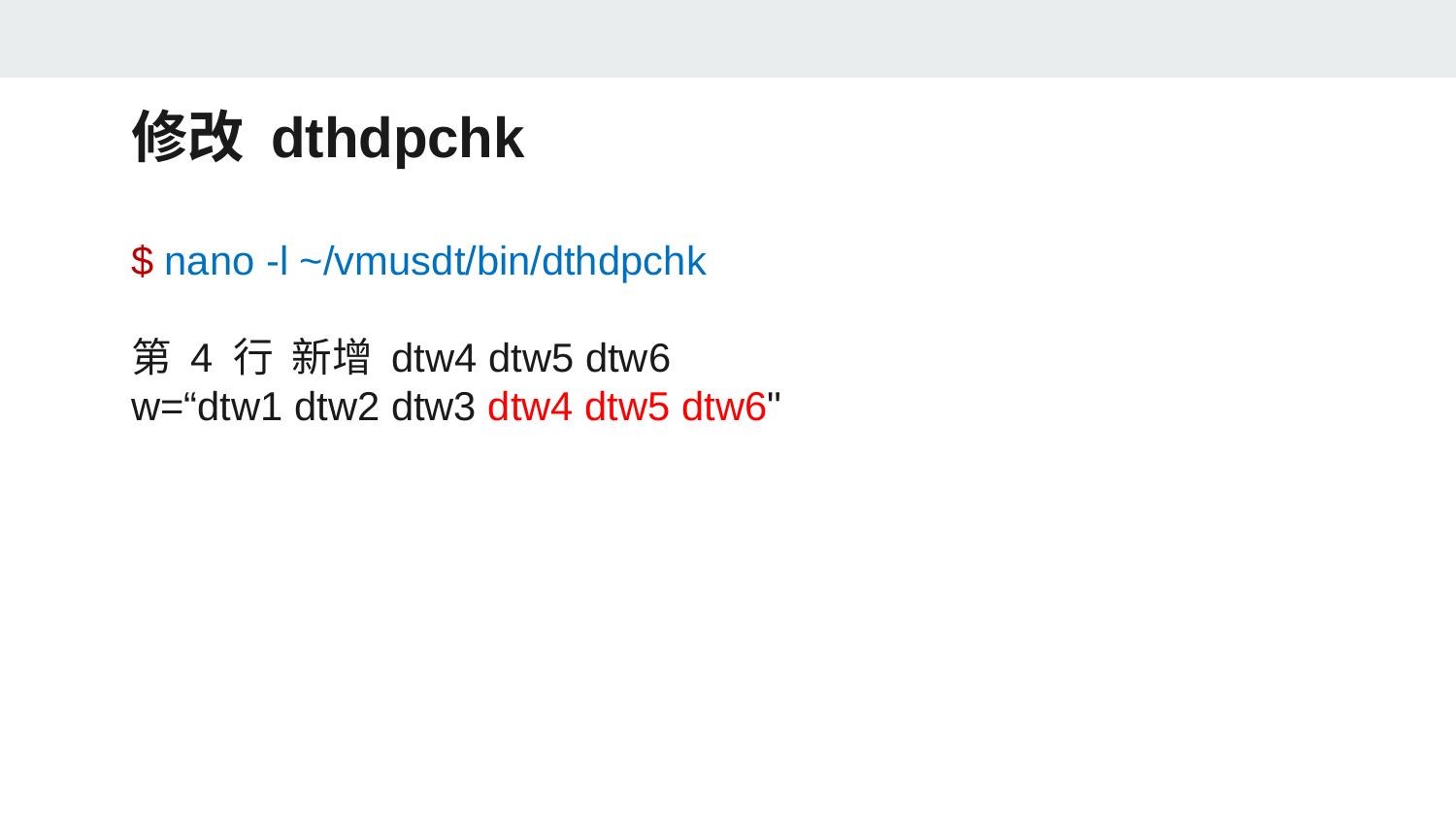

修改 dthdpchk
$ nano -l ~/vmusdt/bin/dthdpchk
第 4 行  新增 dtw4 dtw5 dtw6
w=“dtw1 dtw2 dtw3 dtw4 dtw5 dtw6"